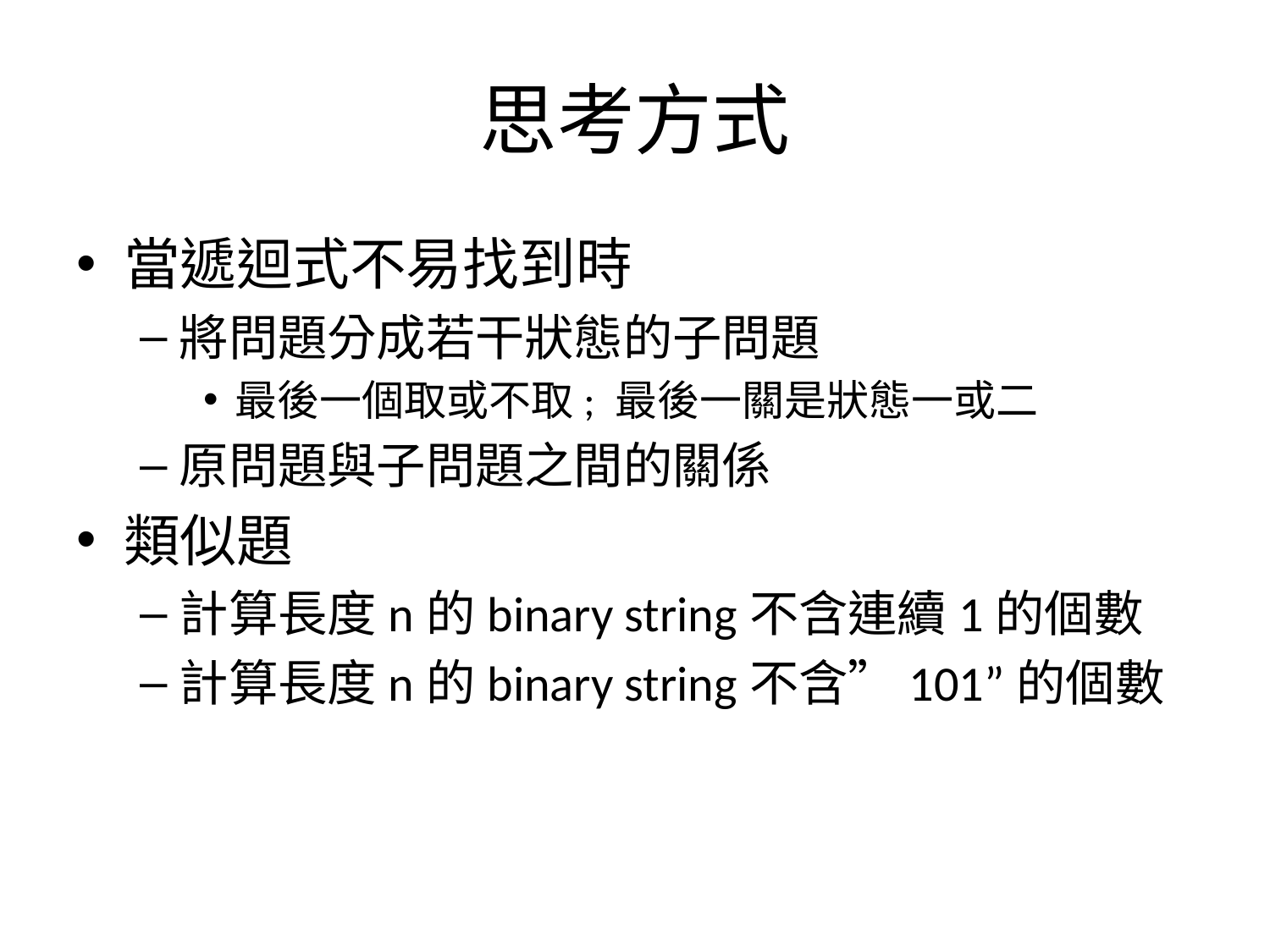

# 思考方式
當遞迴式不易找到時
將問題分成若干狀態的子問題
最後一個取或不取; 最後一關是狀態一或二
原問題與子問題之間的關係
類似題
計算長度n的binary string不含連續1的個數
計算長度n的binary string不含”101”的個數